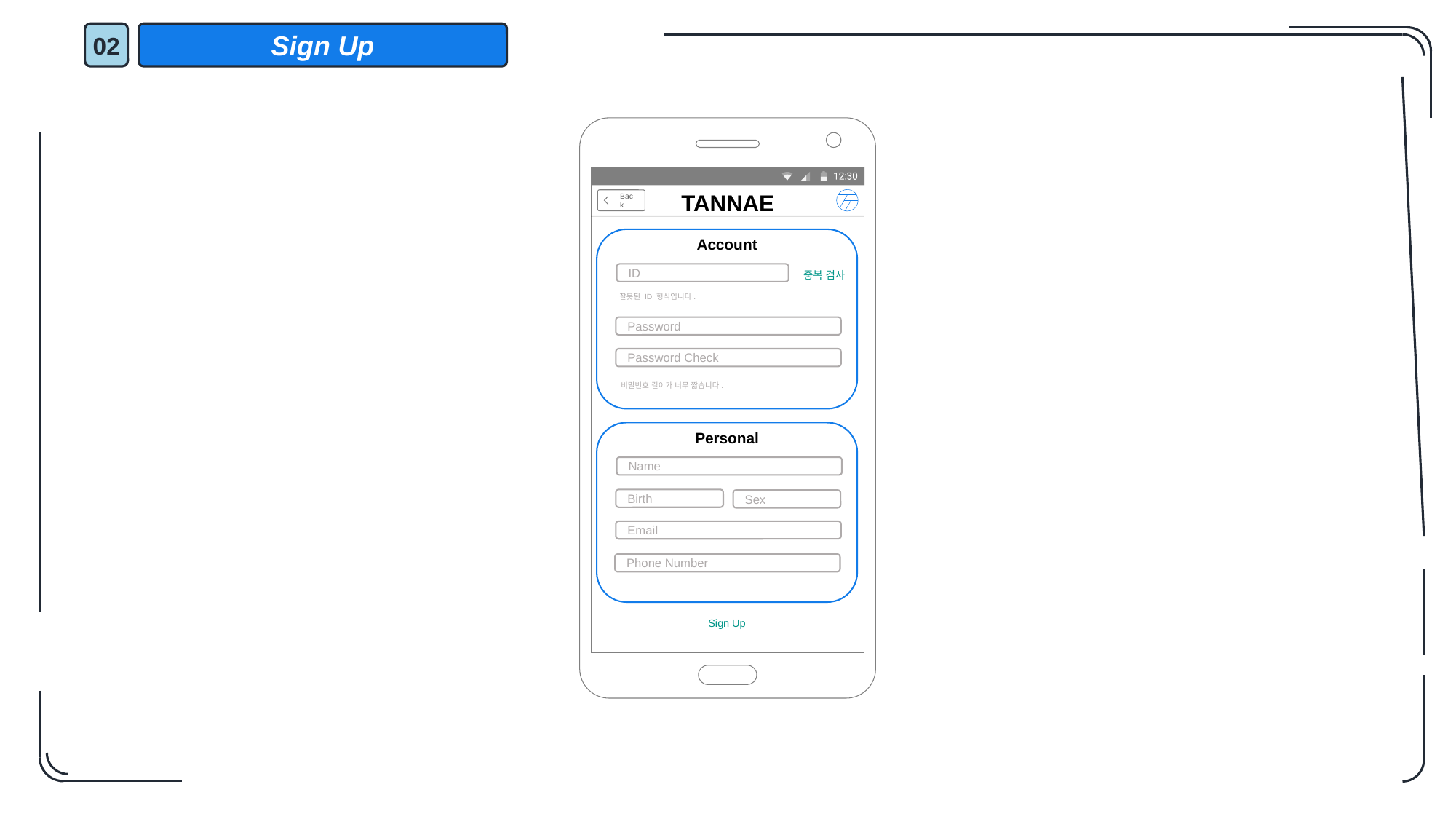

02
Sign Up

TANNAE

Back

Account
중복 검사
ID
잘못된 ID 형식입니다.
Password
Password Check
비밀번호 길이가 너무 짧습니다.

Personal
Name
Birth
Sex
Email
Phone Number
Sign Up